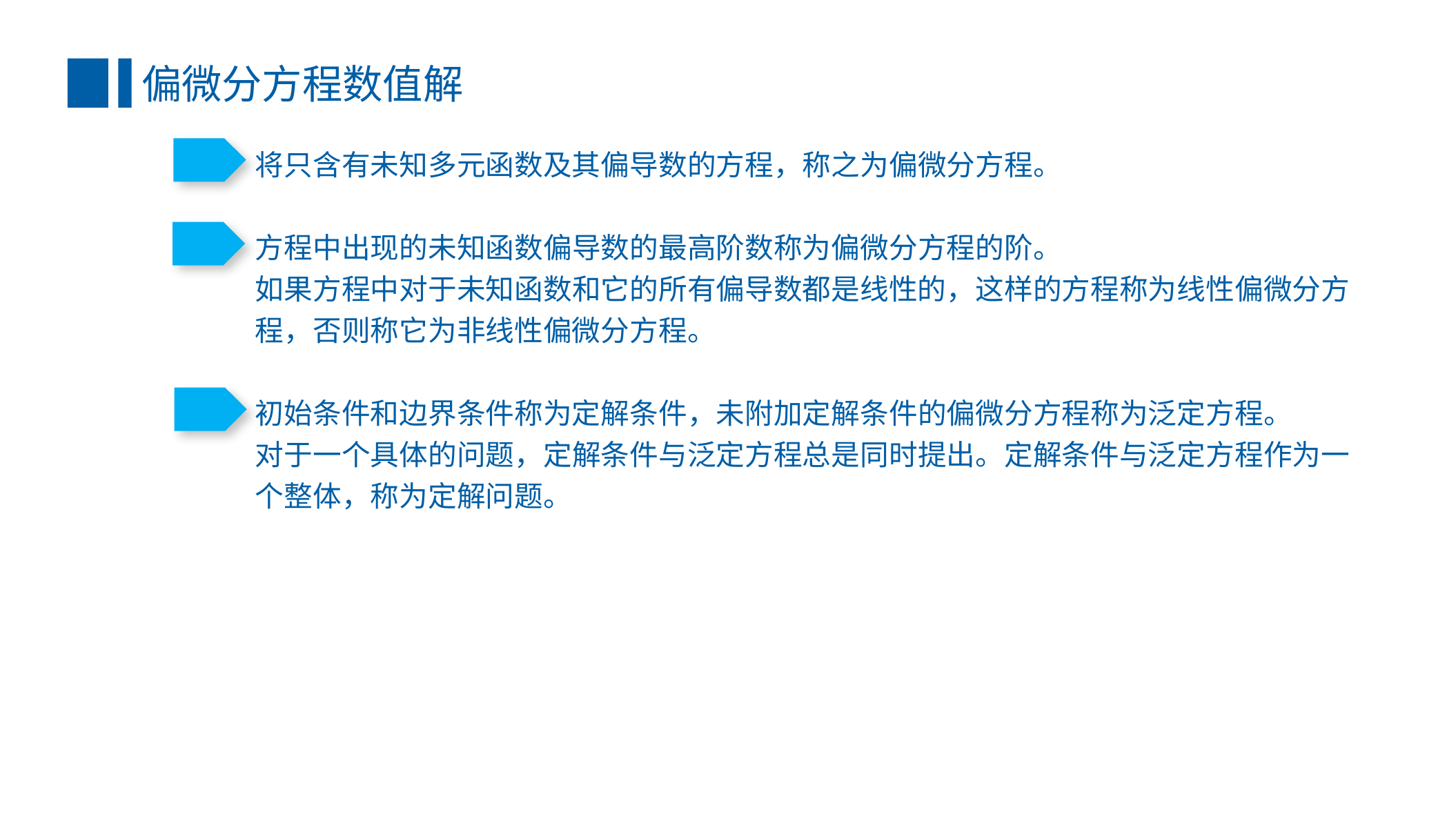

偏微分方程数值解

将只含有未知多元函数及其偏导数的方程，称之为偏微分方程。

方程中出现的未知函数偏导数的最高阶数称为偏微分方程的阶。
如果方程中对于未知函数和它的所有偏导数都是线性的，这样的方程称为线性偏微分方程，否则称它为非线性偏微分方程。

初始条件和边界条件称为定解条件，未附加定解条件的偏微分方程称为泛定方程。
对于一个具体的问题，定解条件与泛定方程总是同时提出。定解条件与泛定方程作为一
个整体，称为定解问题。